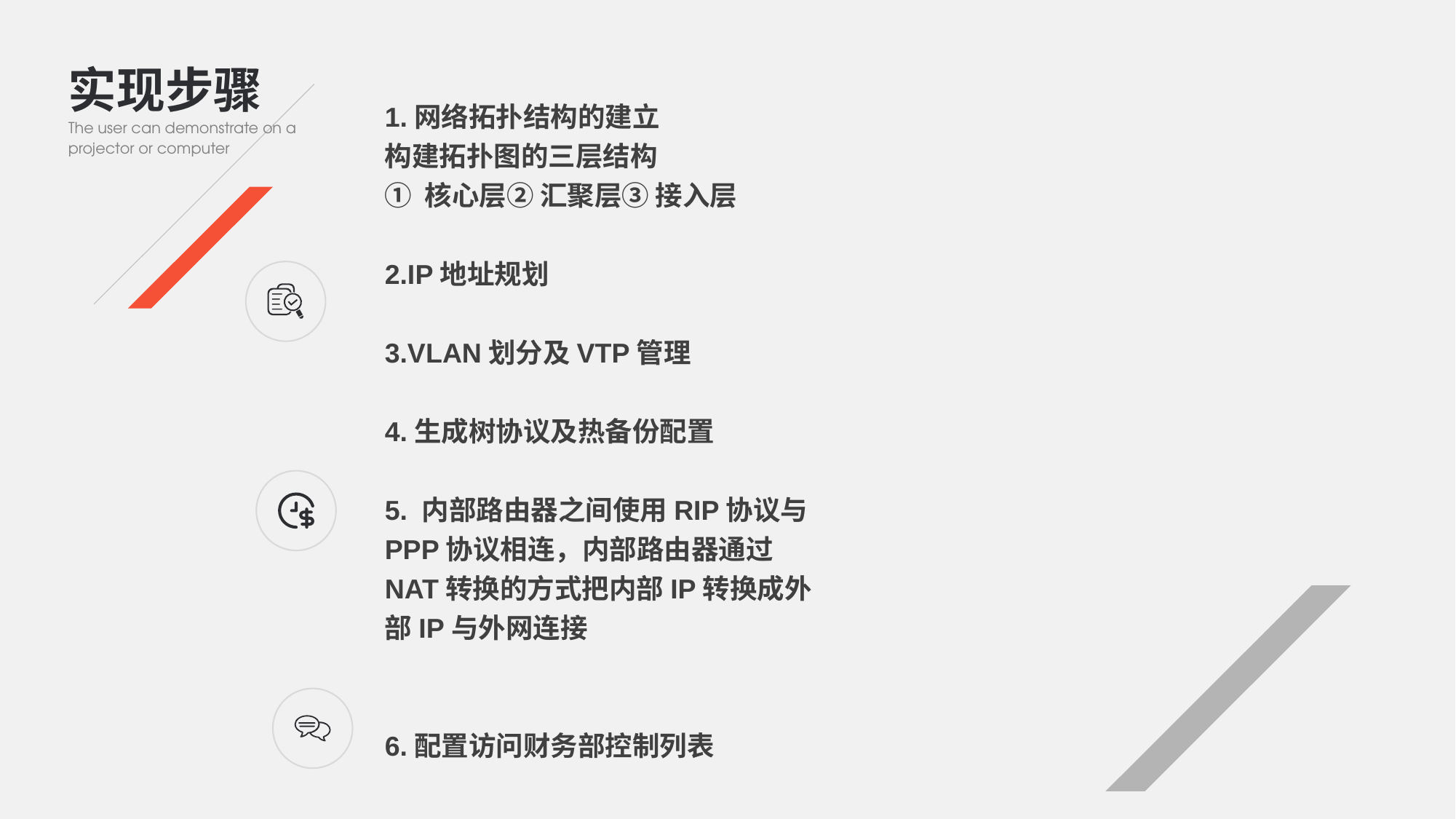

实现步骤
The user can demonstrate on a projector or computer
1.网络拓扑结构的建立
构建拓扑图的三层结构
① 核心层② 汇聚层③ 接入层

2.IP地址规划

3.VLAN划分及VTP管理

4.生成树协议及热备份配置

5. 内部路由器之间使用RIP协议与PPP协议相连，内部路由器通过NAT转换的方式把内部IP转换成外部IP与外网连接

6.配置访问财务部控制列表